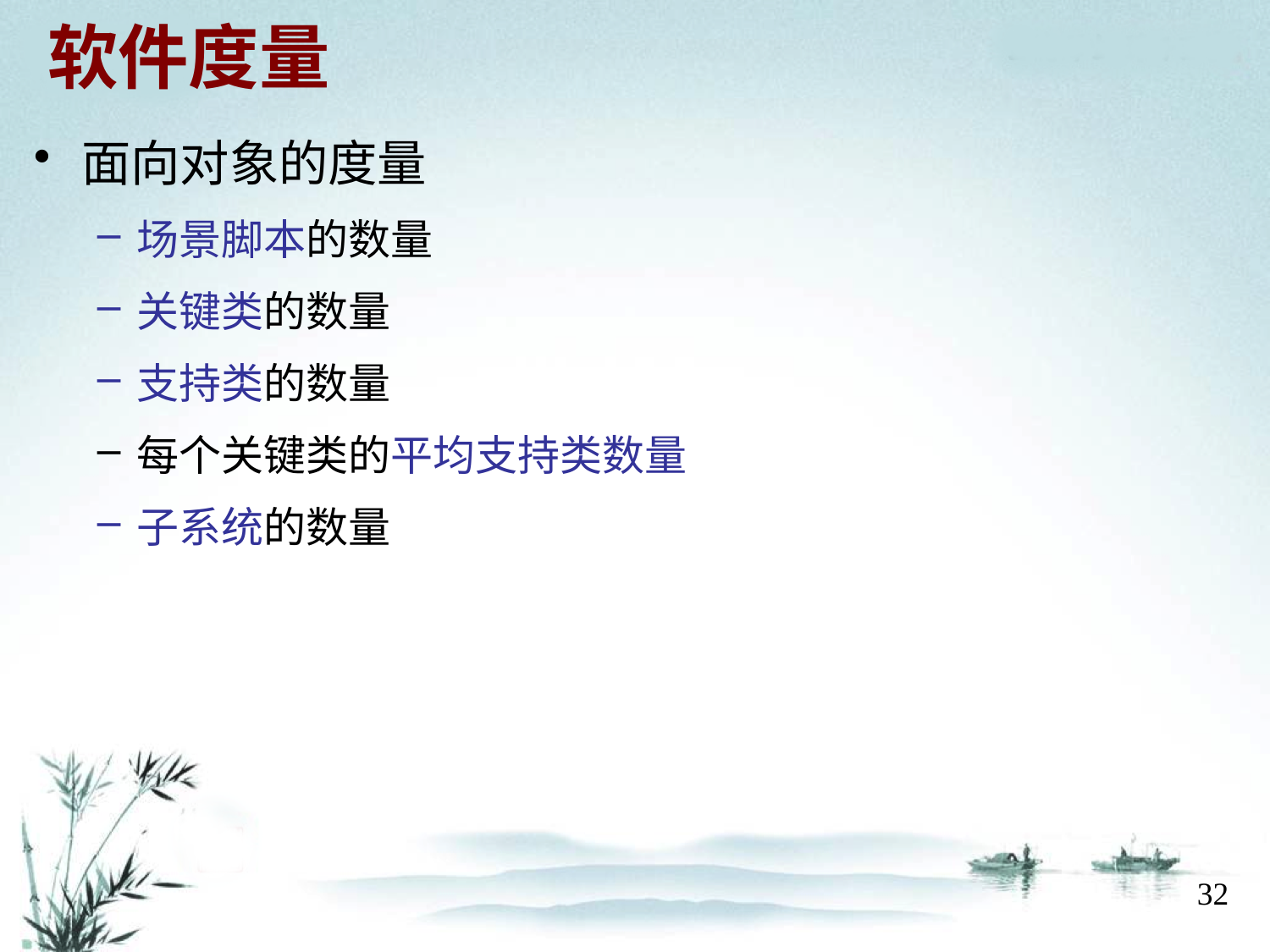

# 软件度量
面向对象的度量
场景脚本的数量
关键类的数量
支持类的数量
每个关键类的平均支持类数量
子系统的数量
32